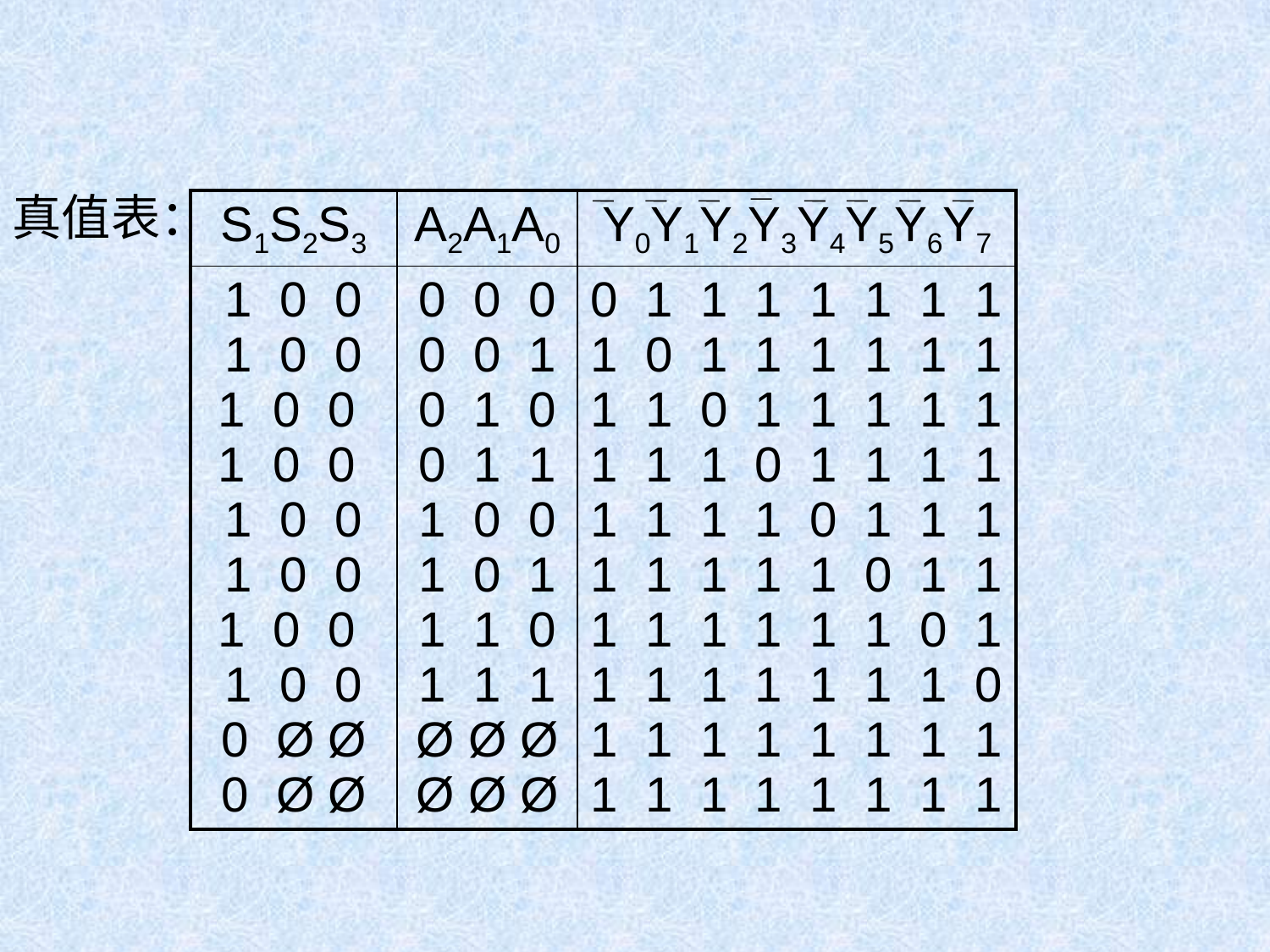

真值表：
| S1S2S3 | A2A1A0 | Y0Y1Y2Y3Y4Y5Y6Y7 |
| --- | --- | --- |
| 1 0 0 1 0 0 1 0 0 1 0 0 1 0 0 1 0 0 1 0 0 1 0 0 0 Ø Ø 0 Ø Ø | 0 0 0 0 0 1 0 1 0 0 1 1 1 0 0 1 0 1 1 1 0 1 1 1 Ø Ø Ø Ø Ø Ø | 0 1 1 1 1 1 1 1 1 0 1 1 1 1 1 1 1 1 0 1 1 1 1 1 1 1 1 0 1 1 1 1 1 1 1 1 0 1 1 1 1 1 1 1 1 0 1 1 1 1 1 1 1 1 0 1 1 1 1 1 1 1 1 0 1 1 1 1 1 1 1 1 1 1 1 1 1 1 1 1 |